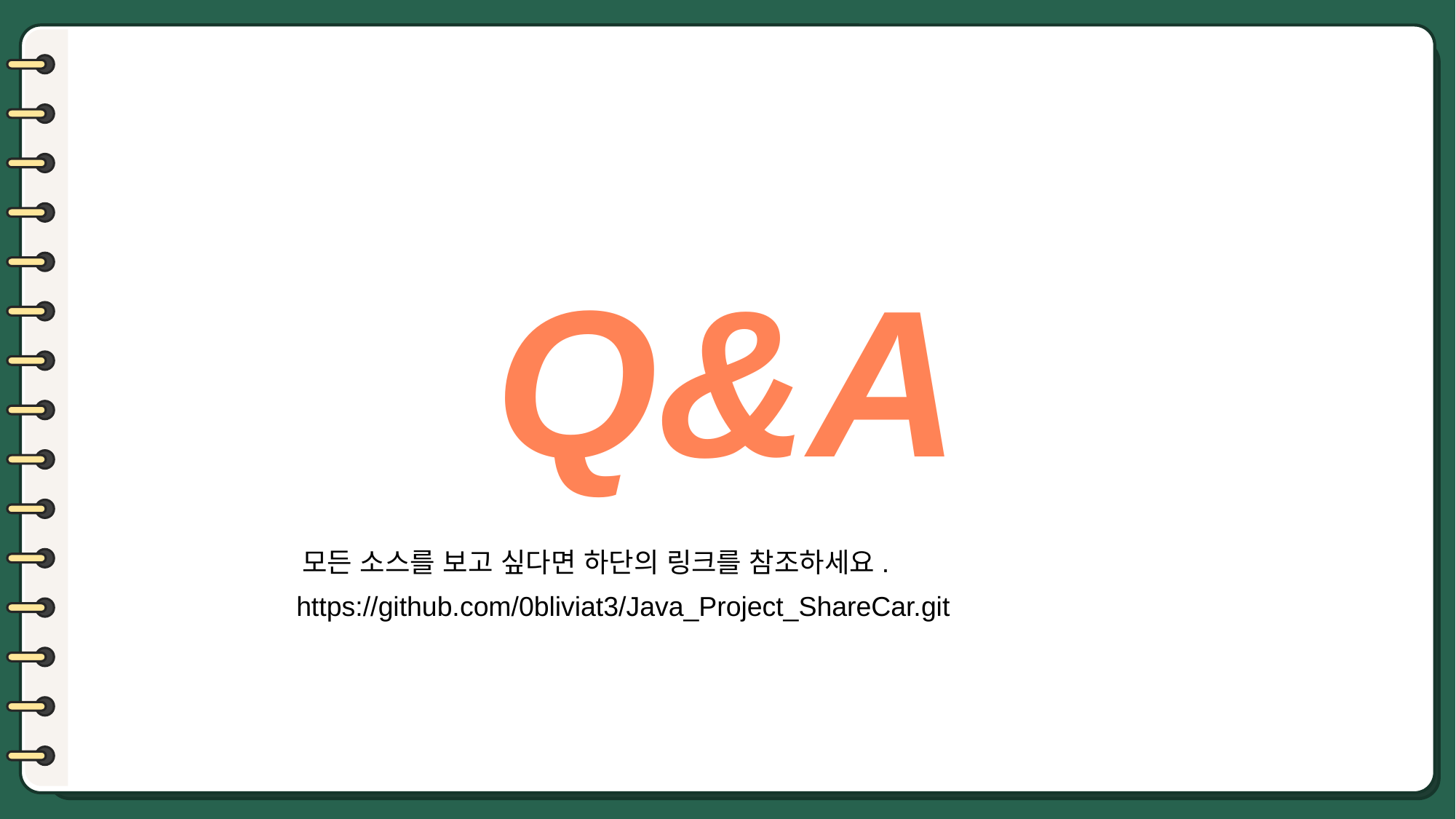

Q&A

모든 소스를 보고 싶다면 하단의 링크를 참조하세요.
https://github.com/0bliviat3/Java_Project_ShareCar.git